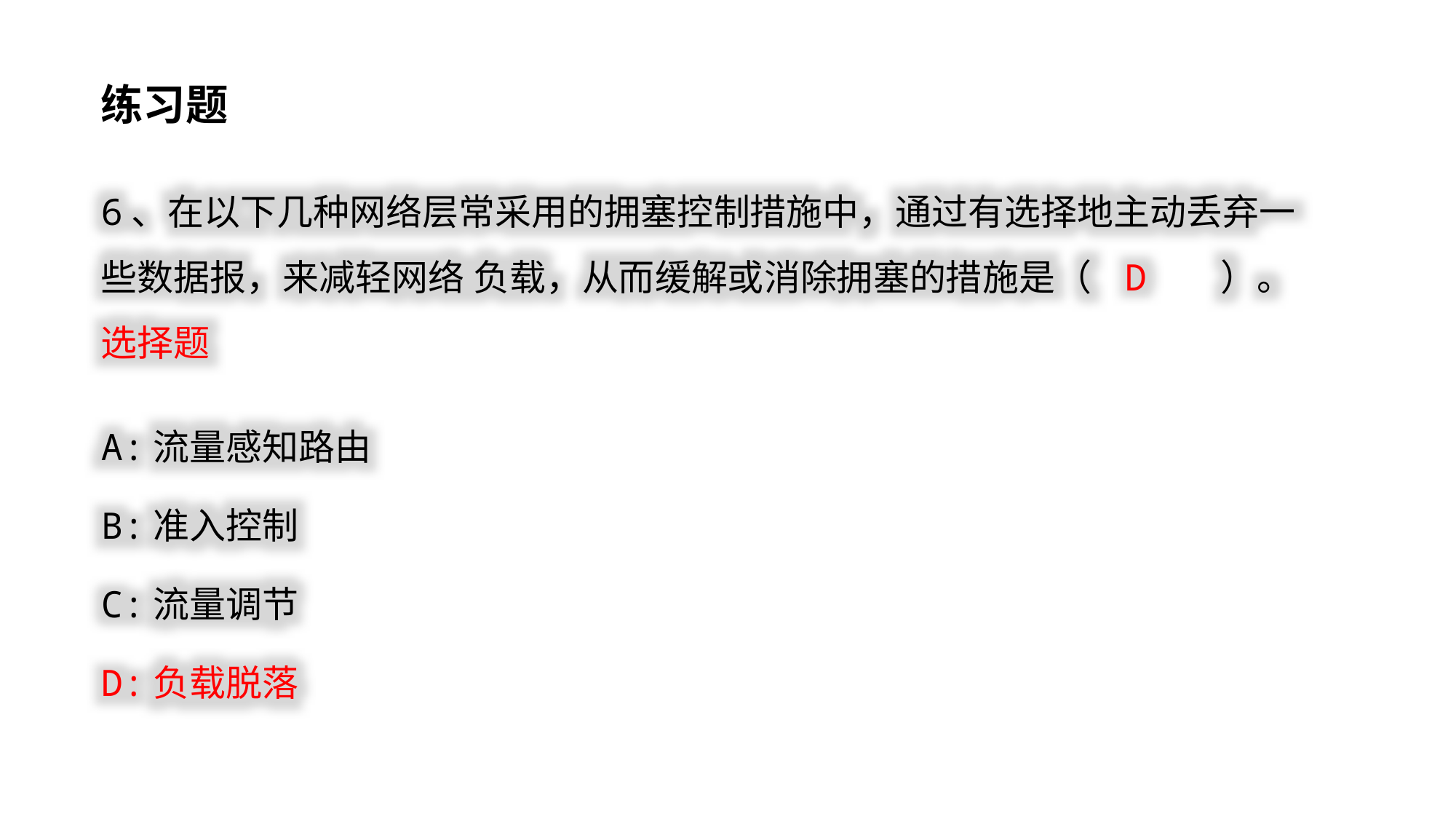

练习题
6、在以下几种网络层常采用的拥塞控制措施中，通过有选择地主动丢弃一些数据报，来减轻网络 负载，从而缓解或消除拥塞的措施是（   D   ）。  选择题

A:流量感知路由

B:准入控制

C:流量调节

D:负载脱落